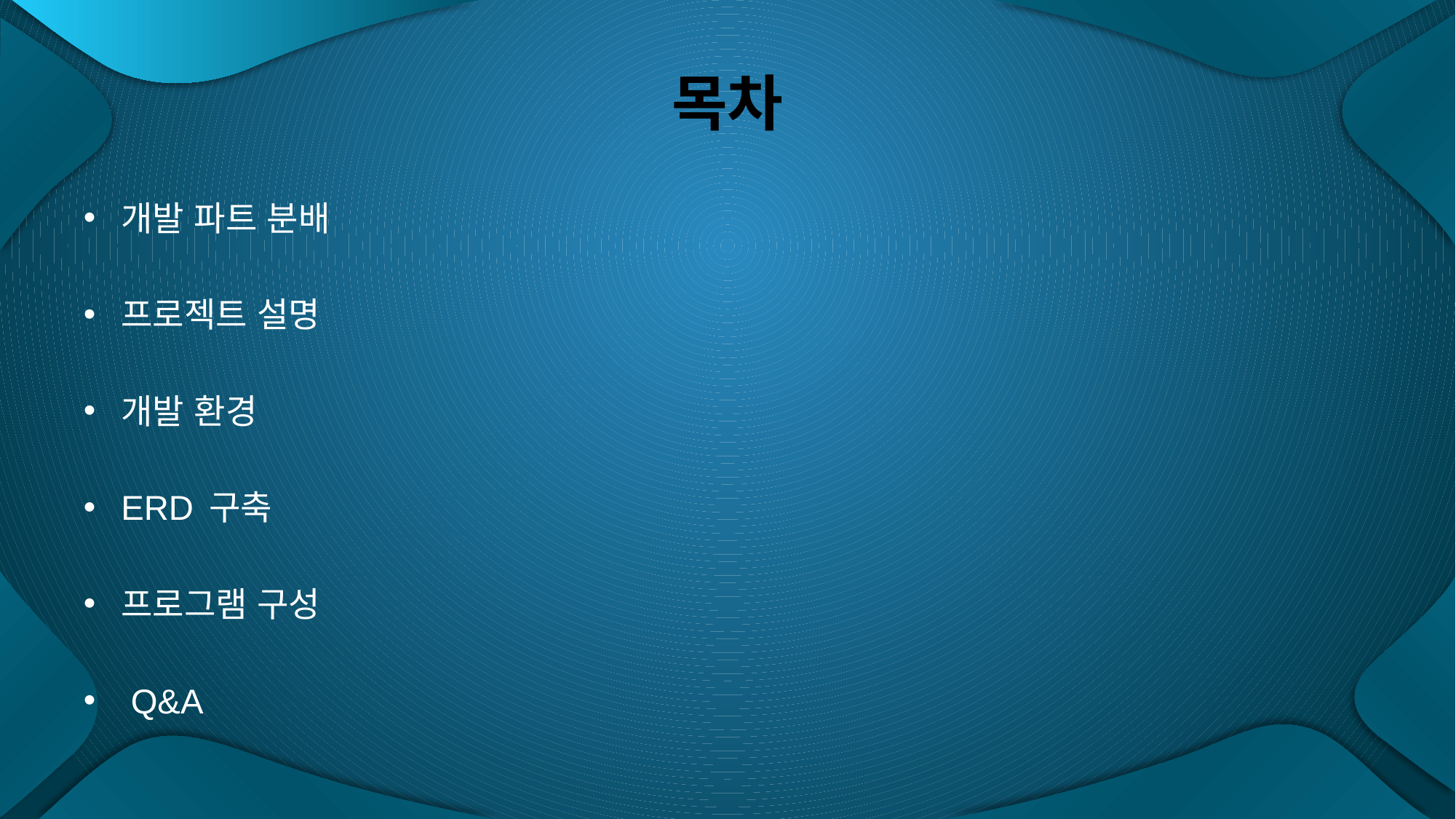

# 목차
개발 파트 분배

프로젝트 설명

개발 환경

ERD 구축

프로그램 구성

 Q&A